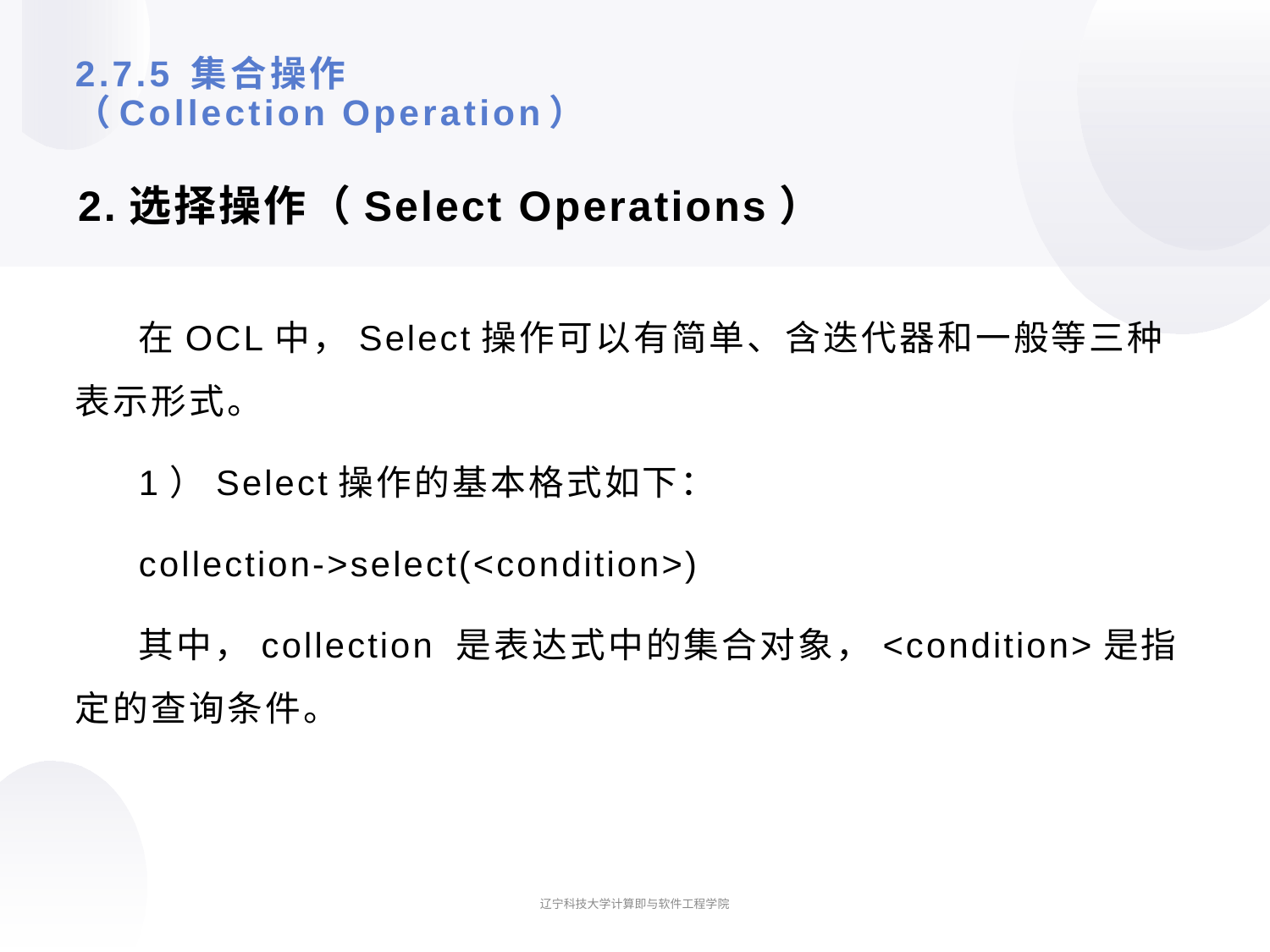

# 2.7.5 集合操作 （Collection Operation）
2.选择操作（Select Operations）

在OCL中，Select操作可以有简单、含迭代器和一般等三种表示形式。
1）Select操作的基本格式如下：
collection->select(<condition>)
其中，collection 是表达式中的集合对象，<condition>是指定的查询条件。

辽宁科技大学计算即与软件工程学院
154